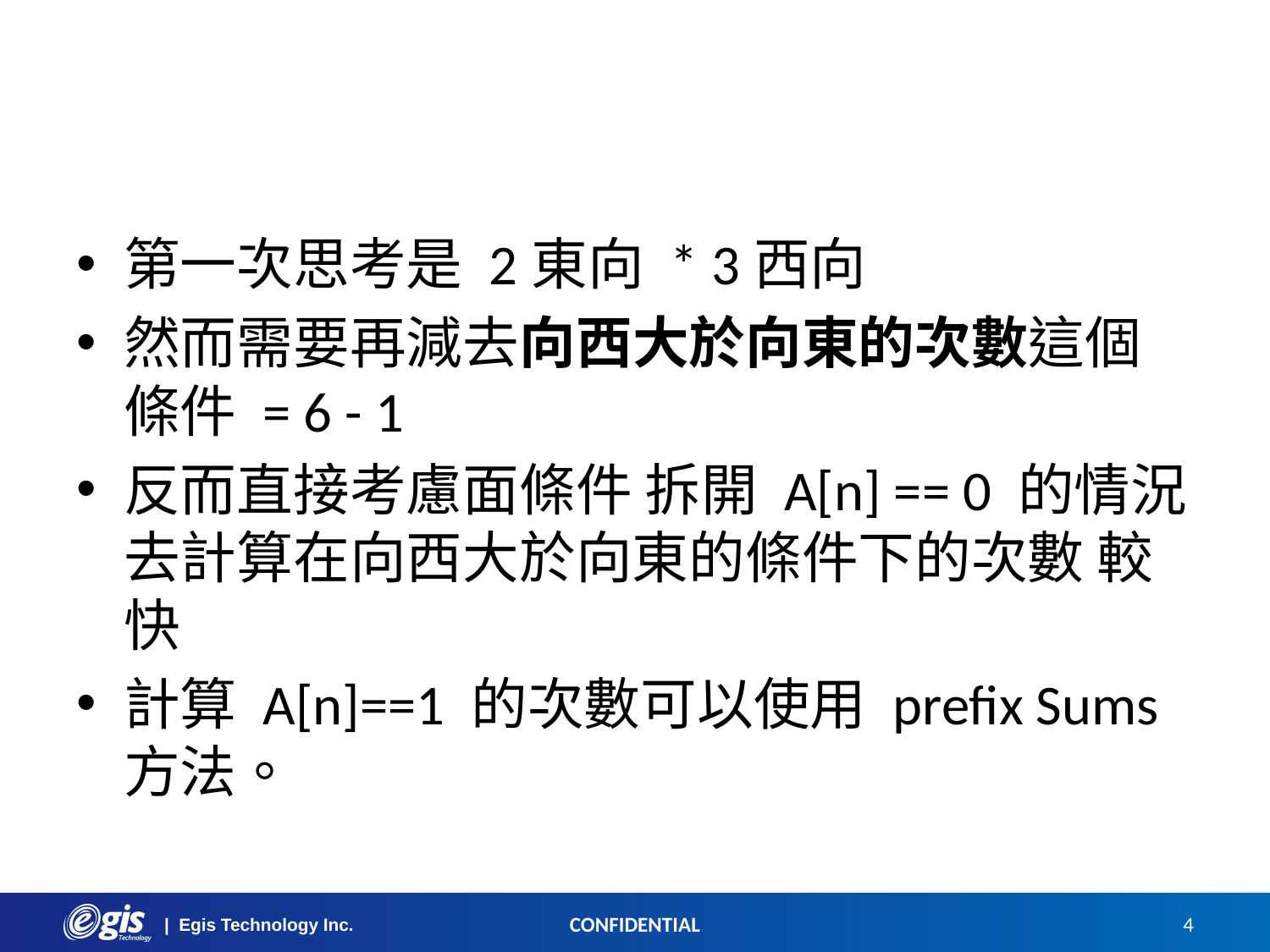

#
第一次思考是 2東向 * 3西向
然而需要再減去向西大於向東的次數這個條件 = 6 - 1
反而直接考慮面條件 拆開 A[n] == 0 的情況去計算在向西大於向東的條件下的次數 較快
計算 A[n]==1 的次數可以使用 prefix Sums 方法。